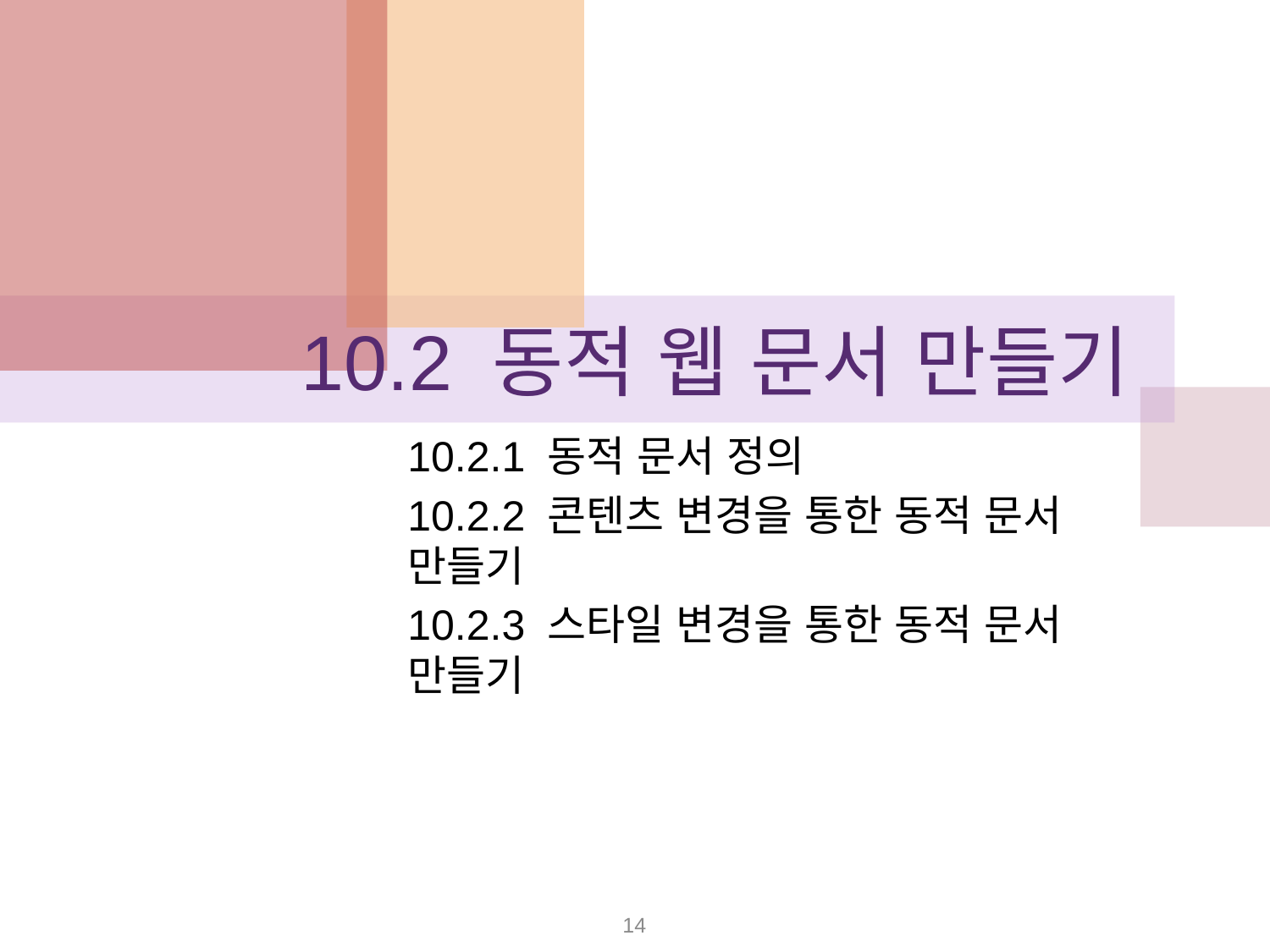

# 10.2 동적 웹 문서 만들기
10.2.1 동적 문서 정의
10.2.2 콘텐츠 변경을 통한 동적 문서 만들기
10.2.3 스타일 변경을 통한 동적 문서 만들기
14